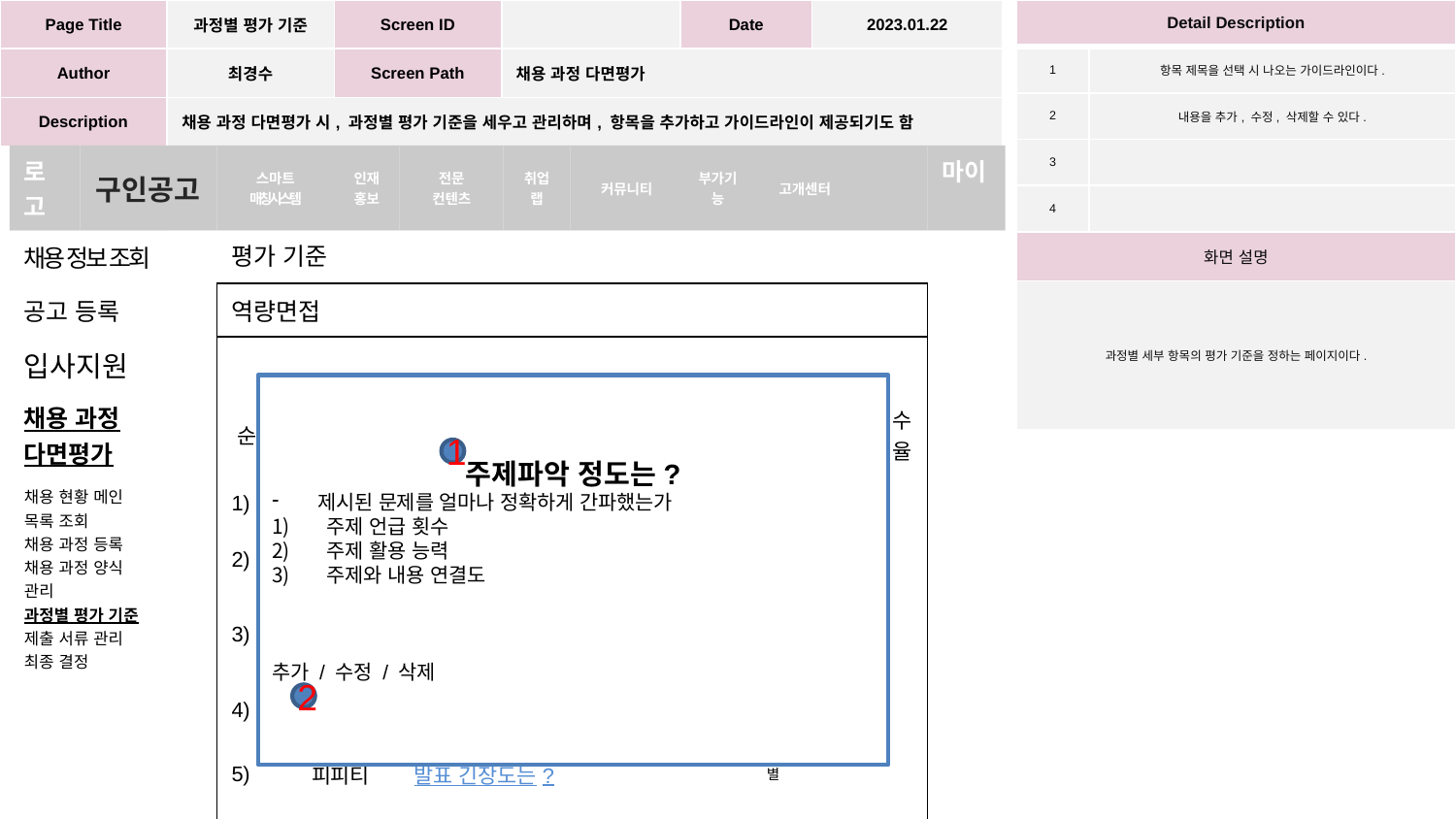

| Page Title | 과정별 평가 기준 | Screen ID |  | Date | 2023.01.22 |
| --- | --- | --- | --- | --- | --- |
| Author | 최경수 | Screen Path | 채용 과정 다면평가 |  |  |
| Description | 채용 과정 다면평가 시, 과정별 평가 기준을 세우고 관리하며, 항목을 추가하고 가이드라인이 제공되기도 함 |  |  |  |  |
| Detail Description |  |
| --- | --- |
| 1 | 항목 제목을 선택 시 나오는 가이드라인이다. |
| 2 | 내용을 추가, 수정, 삭제할 수 있다. |
| 3 |  |
| 4 |  |
| 화면 설명 |  |
| 과정별 세부 항목의 평가 기준을 정하는 페이지이다. |  |
| 로고 | 구인공고 | 구인공고 | 스마트 매칭시스템 |  | 인재홍보 | 전문 컨텐츠 | 취업랩 | 커뮤니티 | 부가기능 | 고개센터 |  | 마이 |
| --- | --- | --- | --- | --- | --- | --- | --- | --- | --- | --- | --- | --- |
| 채용 정보 조회 |  |  | 평가 기준 |  |  |  |  |  |  |  |  |  |
| 공고 등록 |  |  | 역량면접 |  |  |  |  |  |  |  |  |  |
| 입사지원 |  |  |  |  | ~ |  |  |  |  |  |  |  |
| 채용 과정 다면평가 |  |  | 순서 | 항목명 | 항목명 | 상세 |  |  |  | 중요도 | 점수비율 |  |
| 채용 현황 메인 목록 조회 채용 과정 등록 채용 과정 양식 관리 과정별 평가 기준 제출 서류 관리 최종 결정 |  |  | 1) | 토론 |  | 토론 자세는 어떠했나? |  |  |  | 별별별별 |  |  |
|  |  |  | 2) | 토론 |  | 주제파악 정도는? |  |  |  | 별별별별 |  |  |
|  |  |  | 3) | 피피티 |  | 발표 자세는? |  |  |  | 별별별 |  |  |
|  |  |  | 4) | 피피티 |  | 발표 내용은? |  |  |  | 별별별별 |  |  |
|  |  |  | 5) | 피피티 |  | 발표 긴장도는? |  |  |  | 별 |  |  |
|  |  |  | + |  | 항목명 |  |  |  |  |  |  |  |
주제파악 정도는?
제시된 문제를 얼마나 정확하게 간파했는가
주제 언급 횟수
주제 활용 능력
주제와 내용 연결도

추가 / 수정 / 삭제
1
2